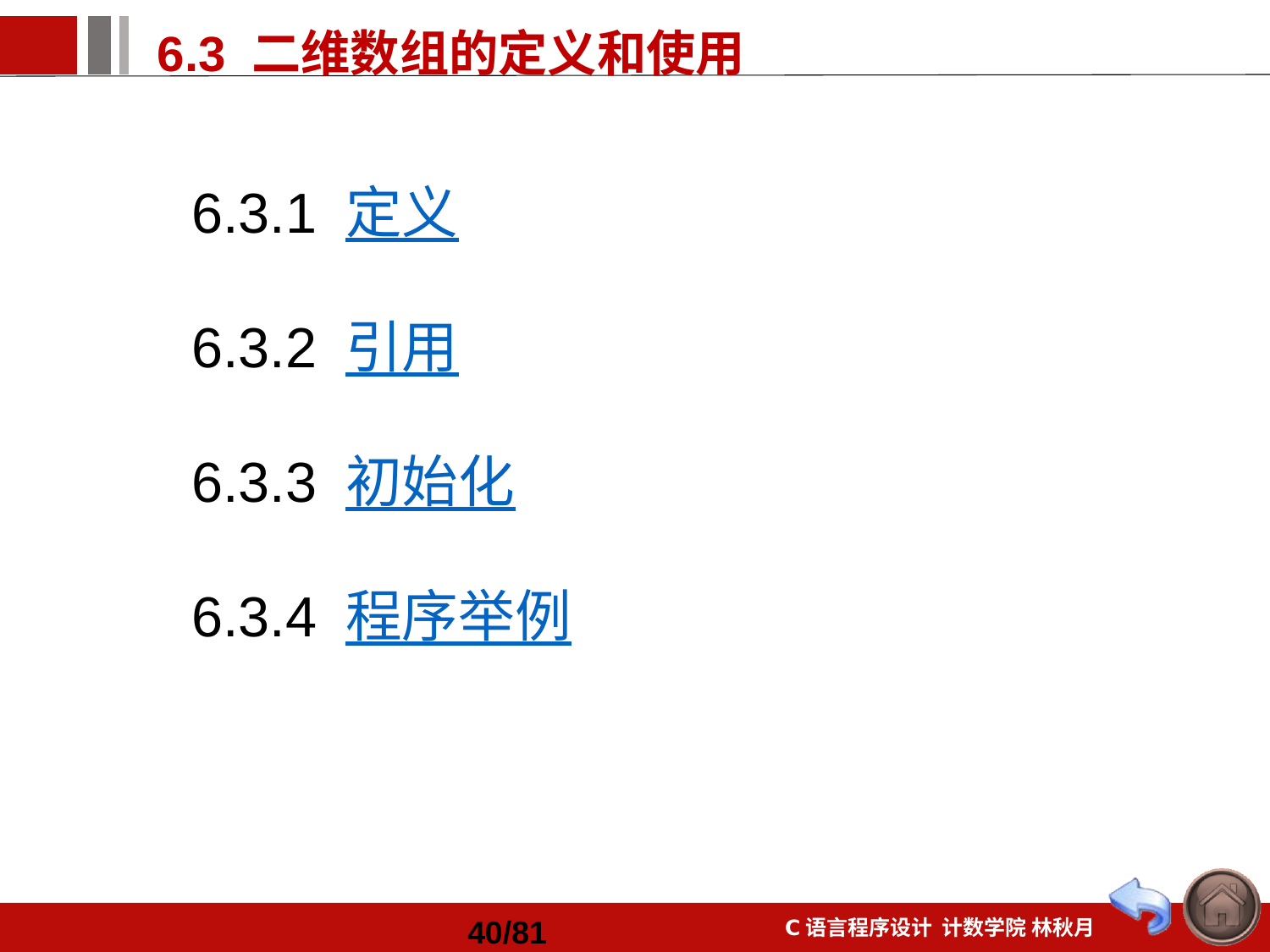

6.3.1 定义
6.3.2 引用
6.3.3 初始化
6.3.4 程序举例